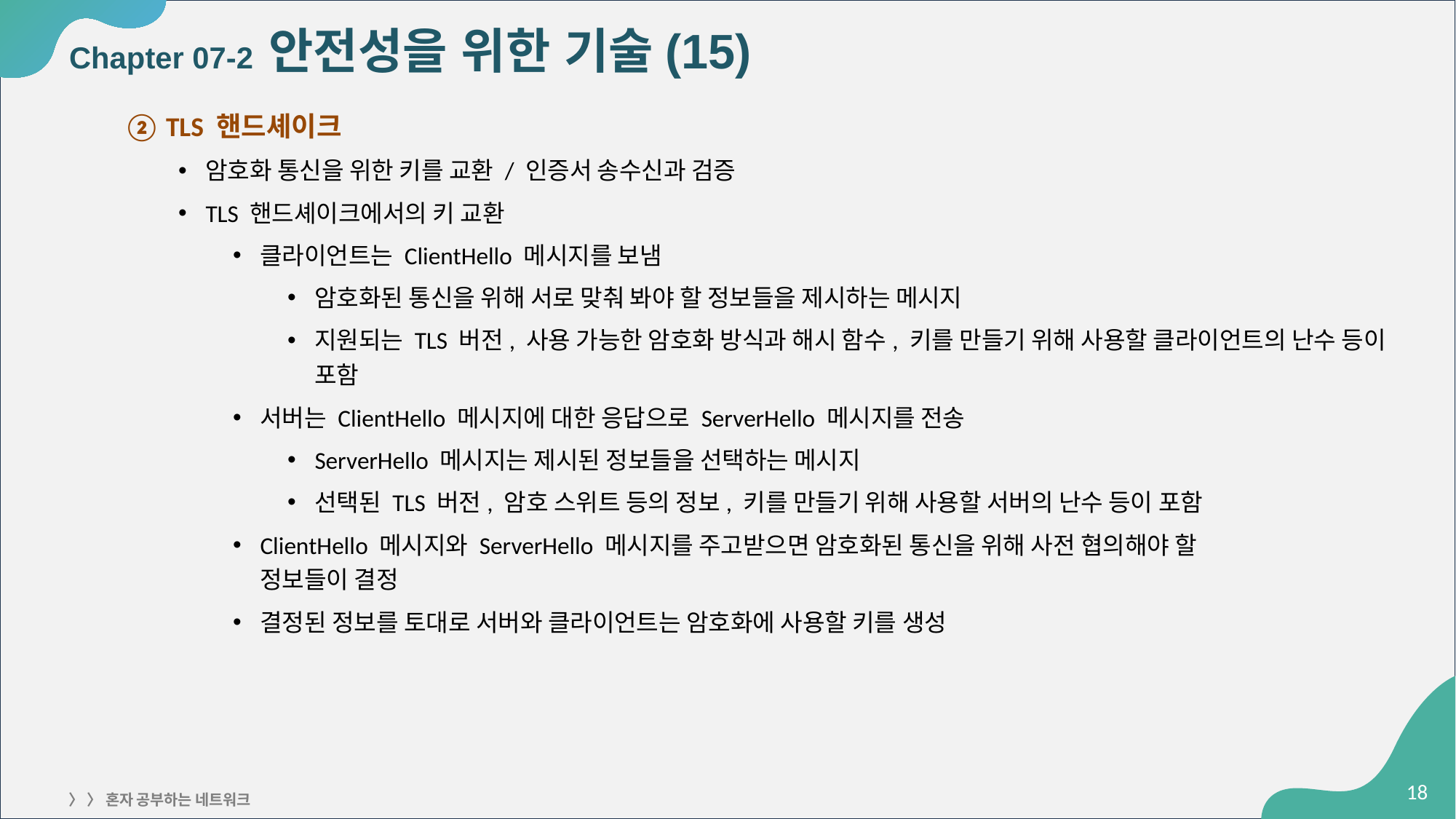

# Chapter 07-2 안전성을 위한 기술(15)
② TLS 핸드셰이크
암호화 통신을 위한 키를 교환 / 인증서 송수신과 검증
TLS 핸드셰이크에서의 키 교환
클라이언트는 ClientHello 메시지를 보냄
암호화된 통신을 위해 서로 맞춰 봐야 할 정보들을 제시하는 메시지
지원되는 TLS 버전, 사용 가능한 암호화 방식과 해시 함수, 키를 만들기 위해 사용할 클라이언트의 난수 등이 포함
서버는 ClientHello 메시지에 대한 응답으로 ServerHello 메시지를 전송
ServerHello 메시지는 제시된 정보들을 선택하는 메시지
선택된 TLS 버전, 암호 스위트 등의 정보, 키를 만들기 위해 사용할 서버의 난수 등이 포함
ClientHello 메시지와 ServerHello 메시지를 주고받으면 암호화된 통신을 위해 사전 협의해야 할
정보들이 결정
결정된 정보를 토대로 서버와 클라이언트는 암호화에 사용할 키를 생성
18
〉 〉 혼자 공부하는 네트워크